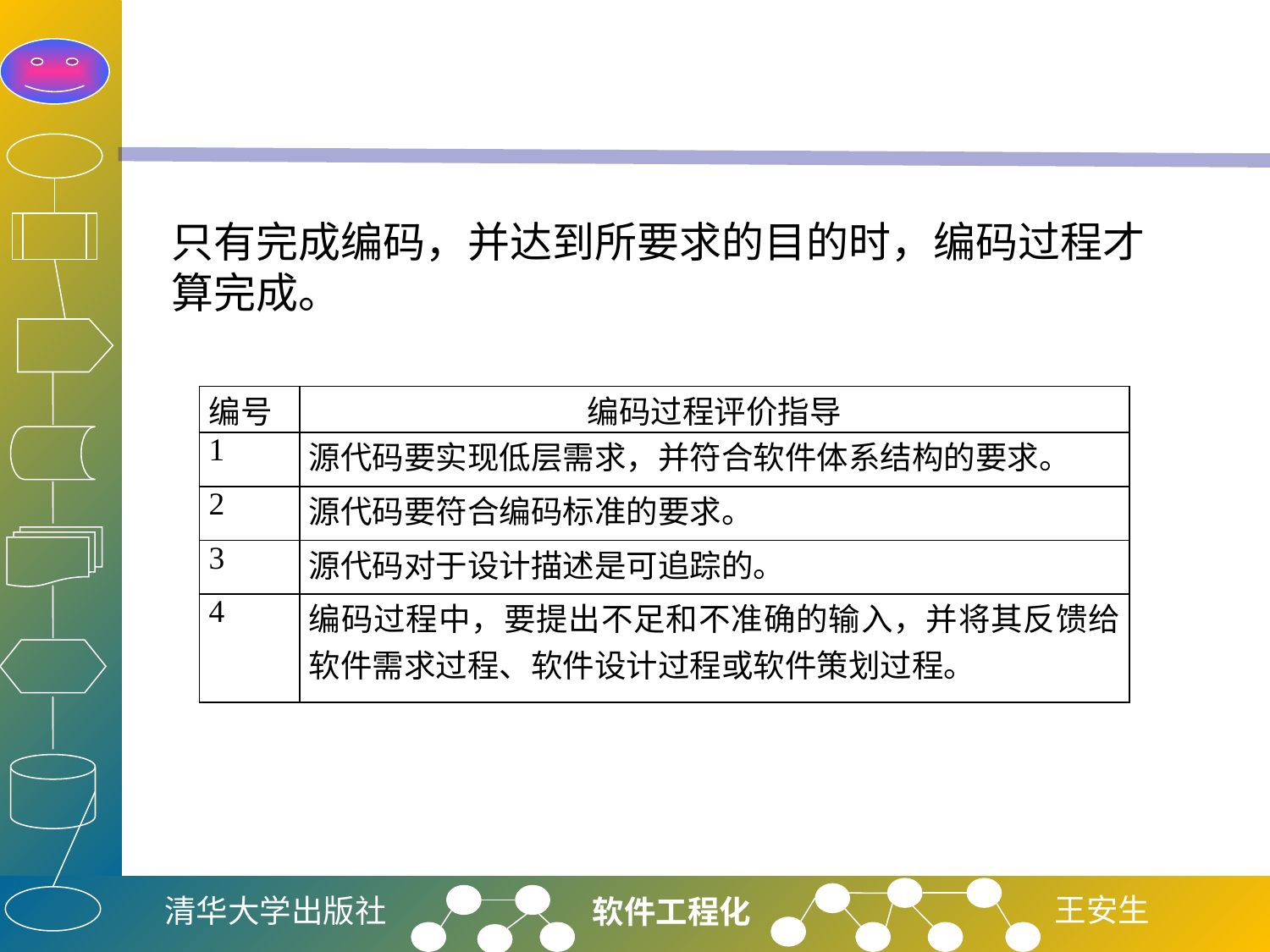

#
只有完成编码，并达到所要求的目的时，编码过程才算完成。
| 编号 | 编码过程评价指导 |
| --- | --- |
| 1 | 源代码要实现低层需求，并符合软件体系结构的要求。 |
| 2 | 源代码要符合编码标准的要求。 |
| 3 | 源代码对于设计描述是可追踪的。 |
| 4 | 编码过程中，要提出不足和不准确的输入，并将其反馈给软件需求过程、软件设计过程或软件策划过程。 |